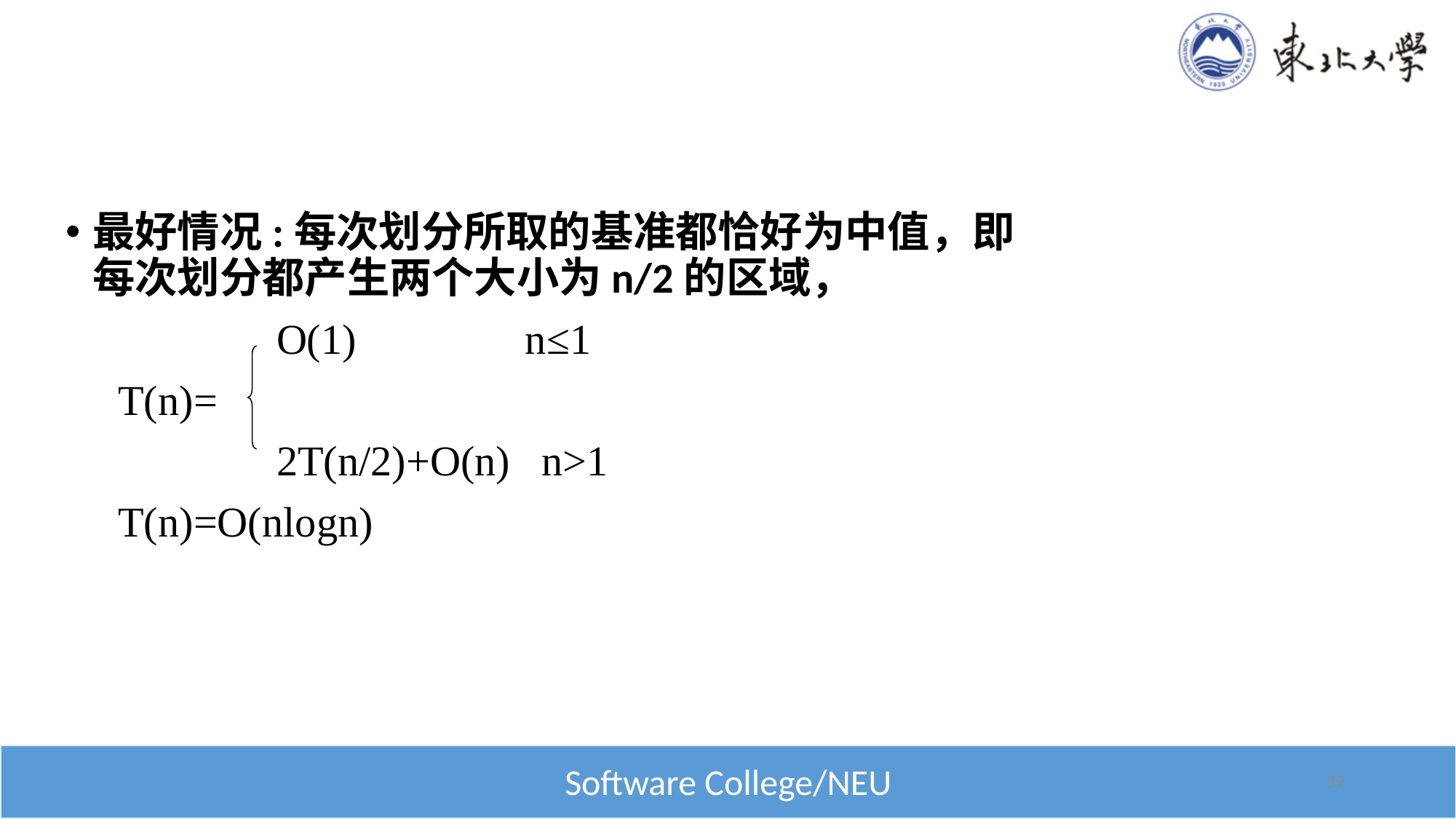

#
最好情况:每次划分所取的基准都恰好为中值，即每次划分都产生两个大小为n/2的区域，
                    O(1)                n≤1
     T(n)=
                    2T(n/2)+O(n)   n>1
     T(n)=O(nlogn)